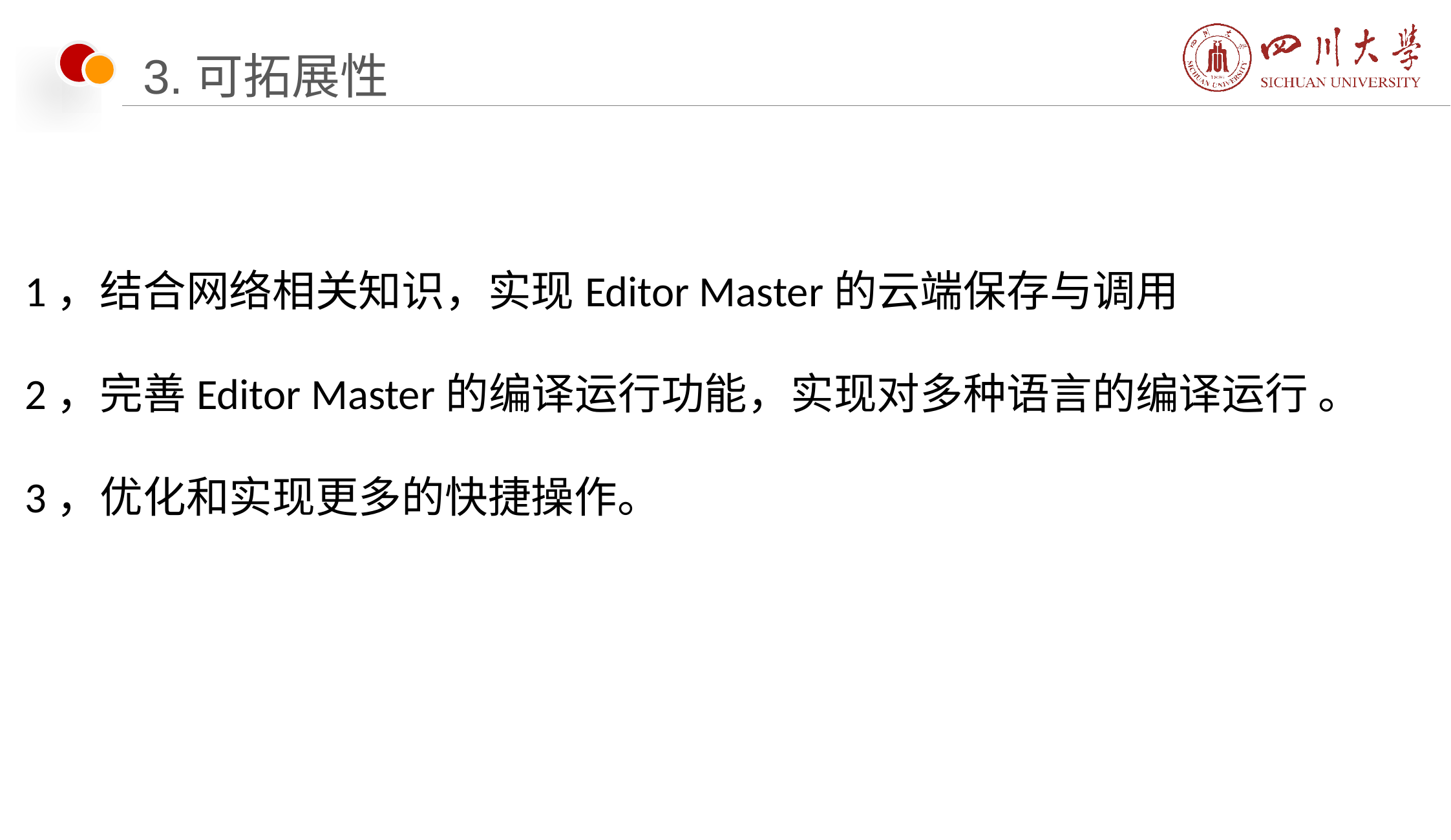

# 3.可拓展性
1，结合网络相关知识，实现Editor Master的云端保存与调用
2，完善Editor Master的编译运行功能，实现对多种语言的编译运行 。
3，优化和实现更多的快捷操作。